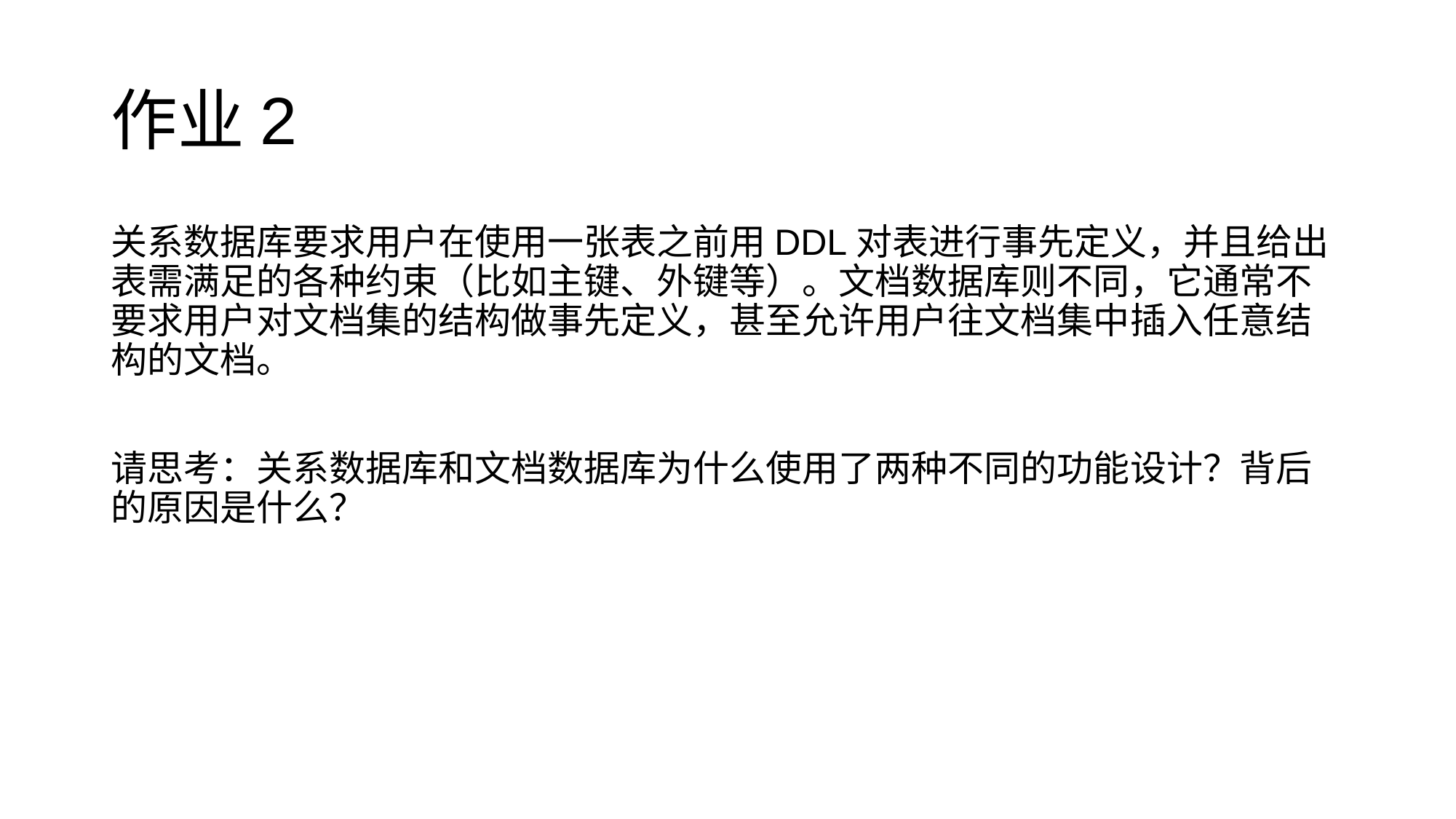

# 作业2
关系数据库要求用户在使用一张表之前用DDL对表进行事先定义，并且给出表需满足的各种约束（比如主键、外键等）。文档数据库则不同，它通常不要求用户对文档集的结构做事先定义，甚至允许用户往文档集中插入任意结构的文档。

请思考：关系数据库和文档数据库为什么使用了两种不同的功能设计？背后的原因是什么？